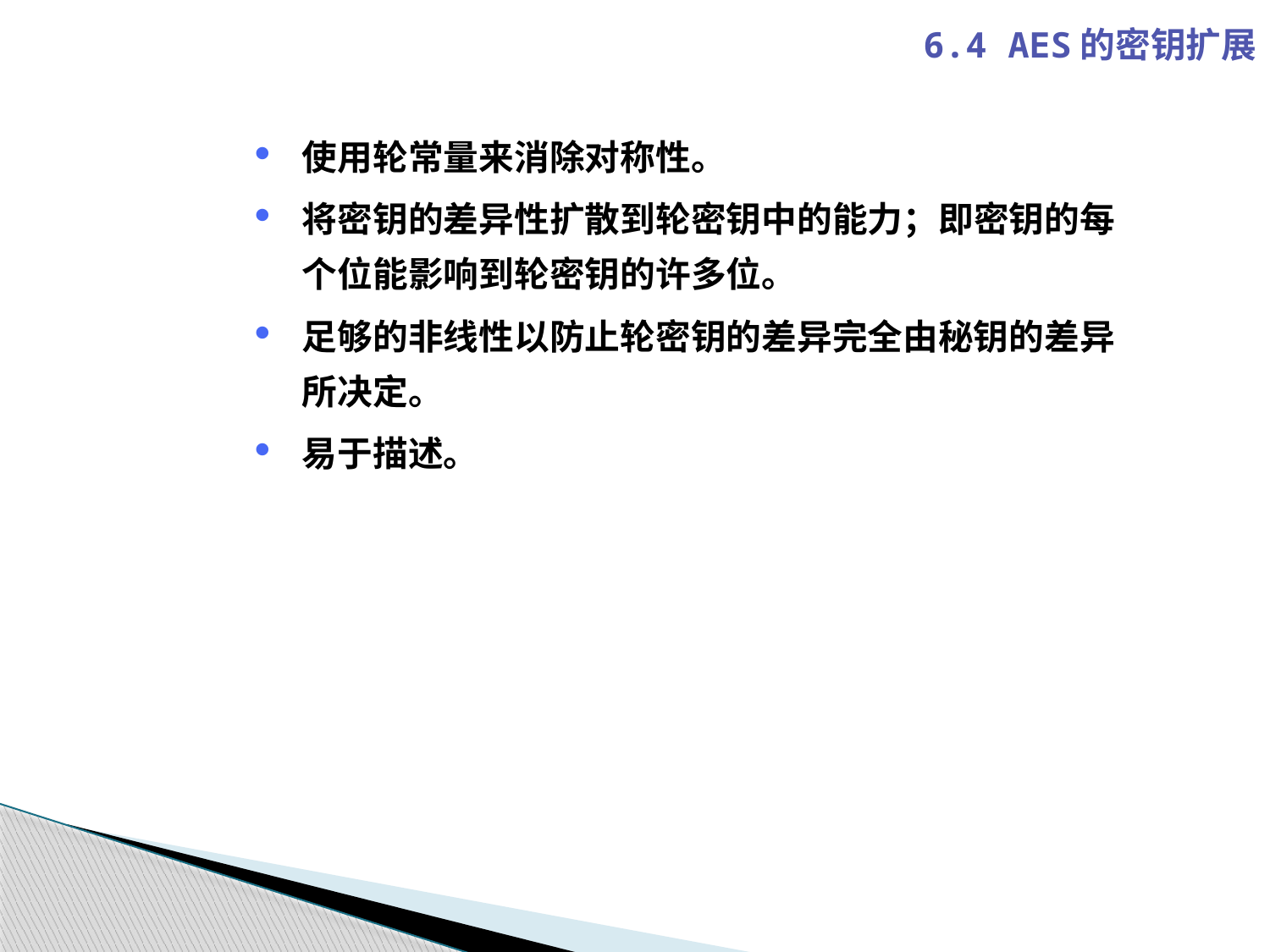

6.4 AES的密钥扩展
使用轮常量来消除对称性。
将密钥的差异性扩散到轮密钥中的能力；即密钥的每个位能影响到轮密钥的许多位。
足够的非线性以防止轮密钥的差异完全由秘钥的差异所决定。
易于描述。